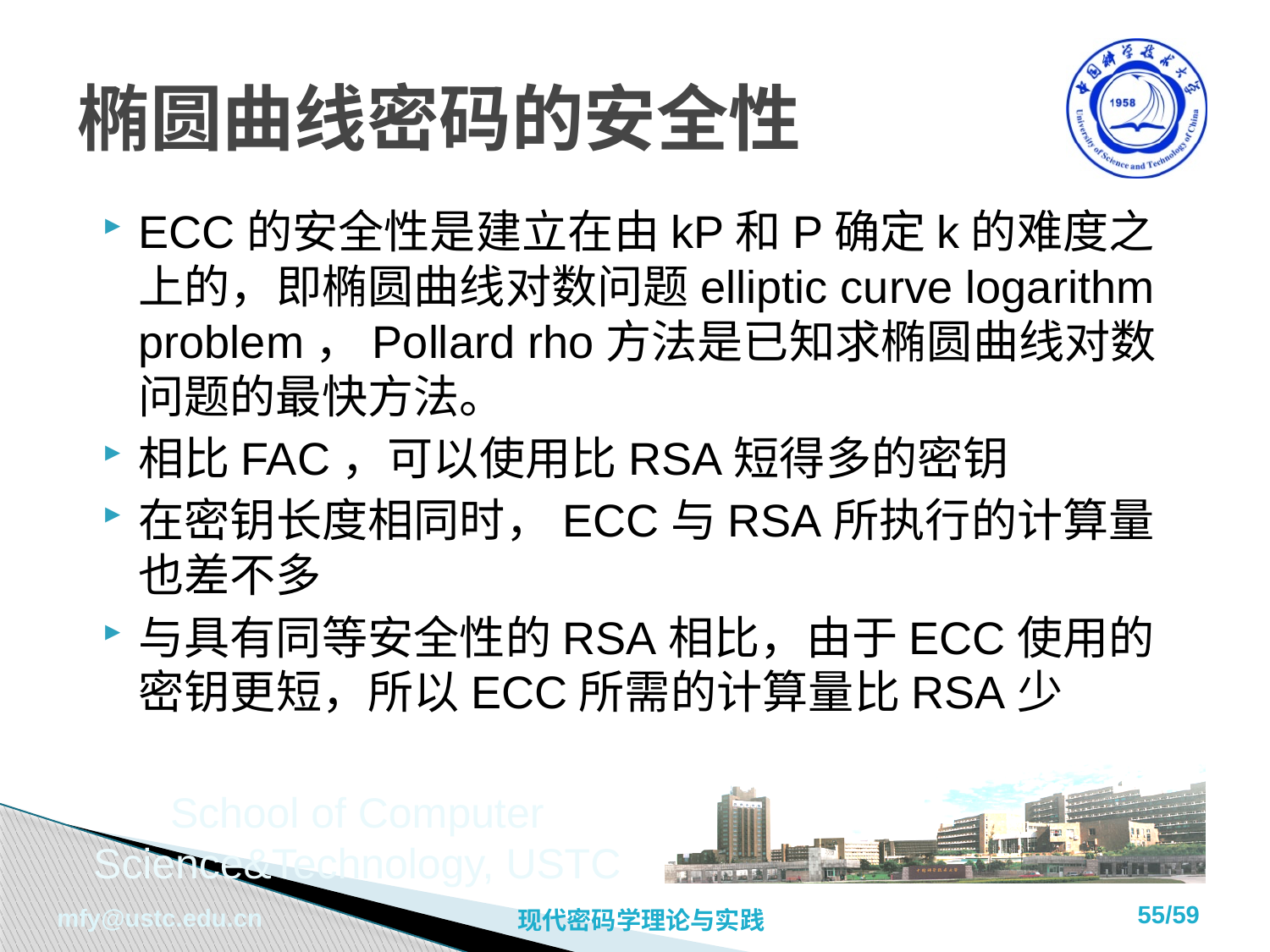

# 椭圆曲线密码的安全性
ECC的安全性是建立在由kP和P确定k的难度之上的，即椭圆曲线对数问题elliptic curve logarithm problem，Pollard rho方法是已知求椭圆曲线对数问题的最快方法。
相比FAC，可以使用比RSA短得多的密钥
在密钥长度相同时，ECC与RSA所执行的计算量也差不多
与具有同等安全性的RSA相比，由于ECC使用的密钥更短，所以ECC所需的计算量比RSA少